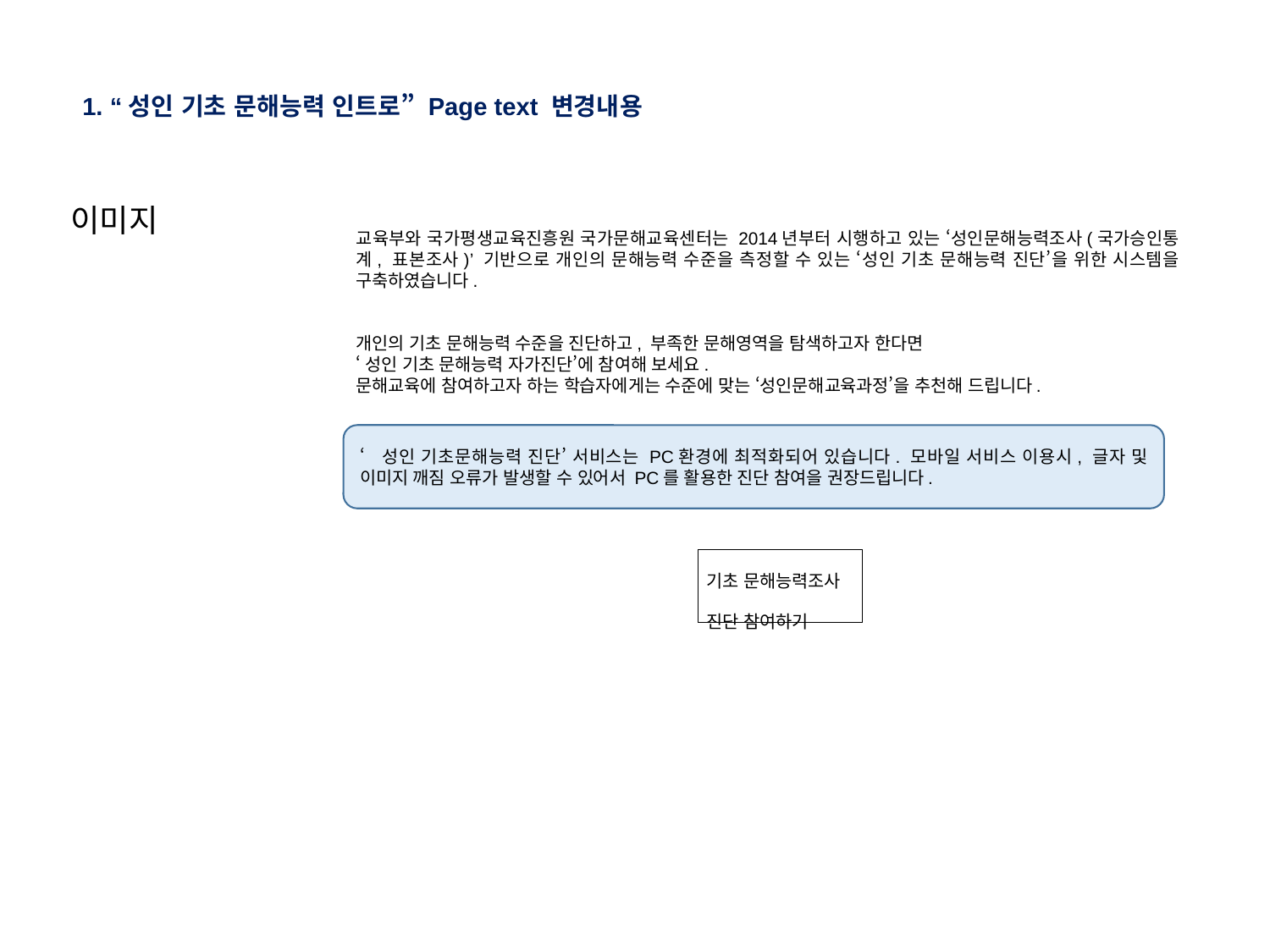

1. “성인 기초 문해능력 인트로” Page text 변경내용
이미지
교육부와 국가평생교육진흥원 국가문해교육센터는 2014년부터 시행하고 있는 ‘성인문해능력조사(국가승인통계, 표본조사)’ 기반으로 개인의 문해능력 수준을 측정할 수 있는 ‘성인 기초 문해능력 진단’을 위한 시스템을 구축하였습니다.

개인의 기초 문해능력 수준을 진단하고, 부족한 문해영역을 탐색하고자 한다면
‘성인 기초 문해능력 자가진단’에 참여해 보세요.
문해교육에 참여하고자 하는 학습자에게는 수준에 맞는 ‘성인문해교육과정’을 추천해 드립니다.

‘성인 기초문해능력 진단’ 서비스는 PC환경에 최적화되어 있습니다. 모바일 서비스 이용시, 글자 및 이미지 깨짐 오류가 발생할 수 있어서 PC를 활용한 진단 참여을 권장드립니다.
| 기초 문해능력조사 진단 참여하기 |
| --- |